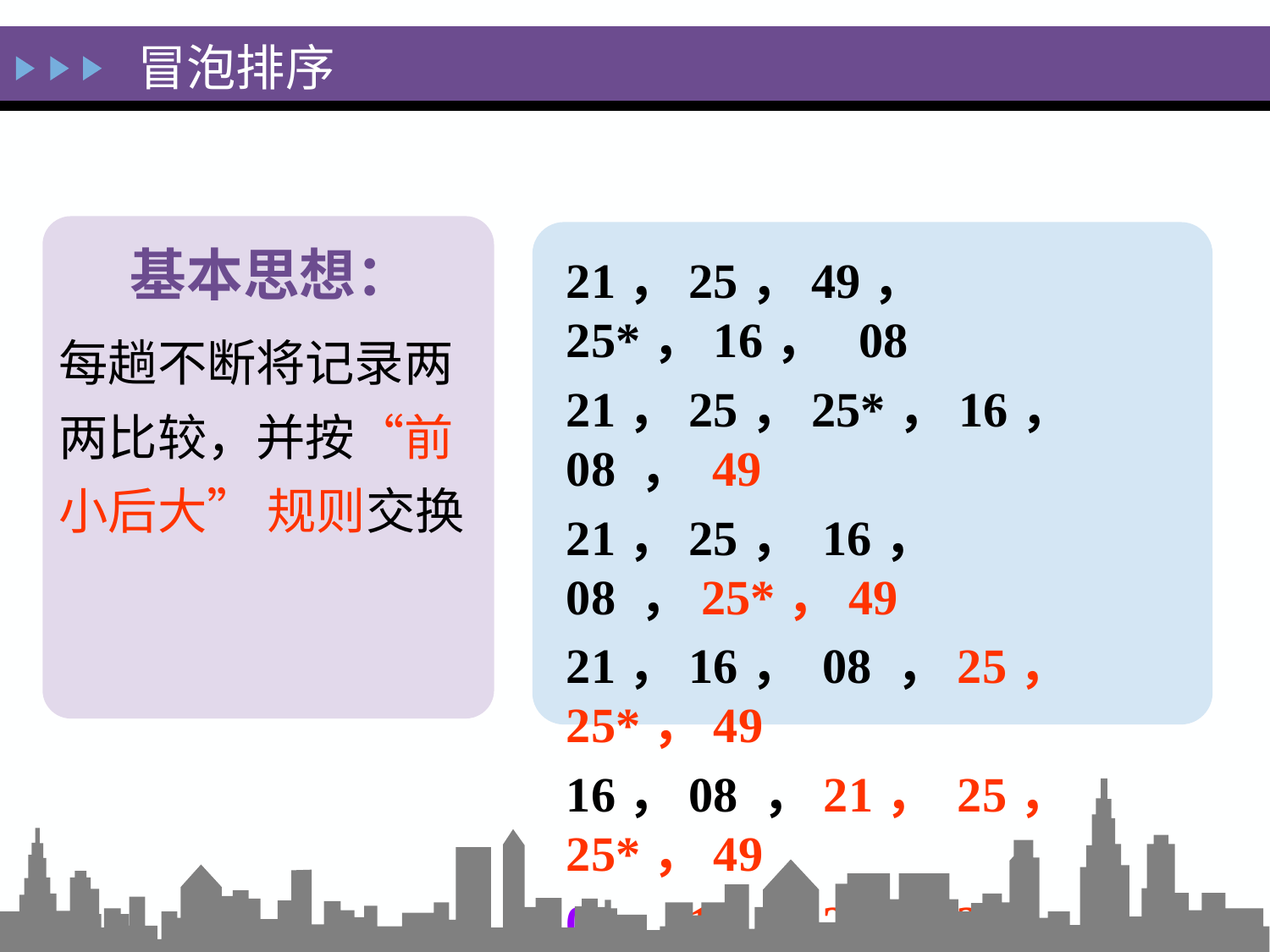

冒泡排序

基本思想：
每趟不断将记录两两比较，并按“前小后大” 规则交换
21，25，49， 25*，16，  08
21，25，25*，16， 08 ， 49
21，25， 16， 08 ，25*，49
21，16， 08 ，25， 25*，49
16，08 ，21， 25， 25*，49
08，16， 21， 25， 25*，49